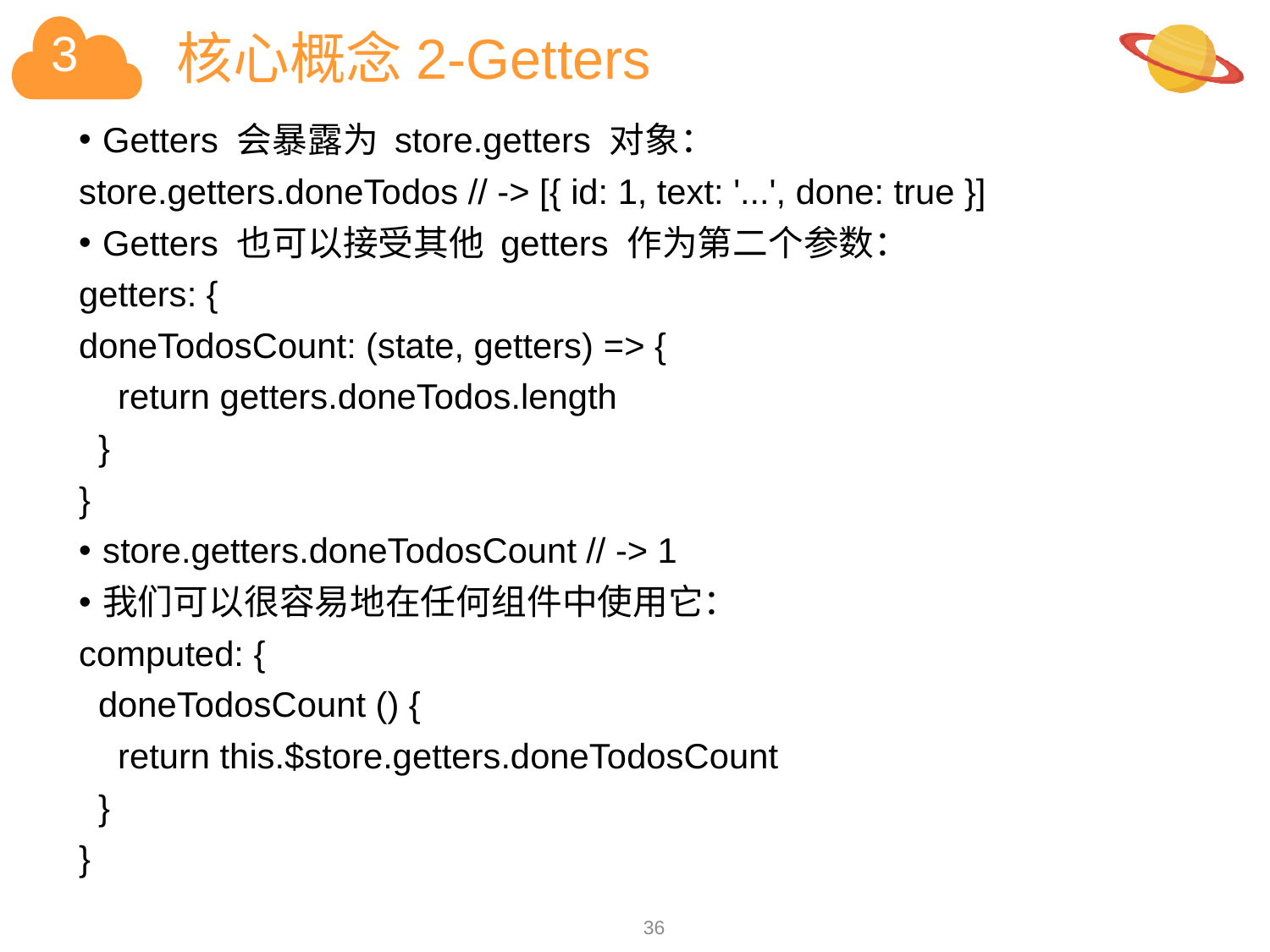

# 核心概念2-Getters
Getters 会暴露为 store.getters 对象：
store.getters.doneTodos // -> [{ id: 1, text: '...', done: true }]
Getters 也可以接受其他 getters 作为第二个参数：
getters: {
doneTodosCount: (state, getters) => {
    return getters.doneTodos.length
  }
}
store.getters.doneTodosCount // -> 1
我们可以很容易地在任何组件中使用它：
computed: {
  doneTodosCount () {
    return this.$store.getters.doneTodosCount
  }
}
36